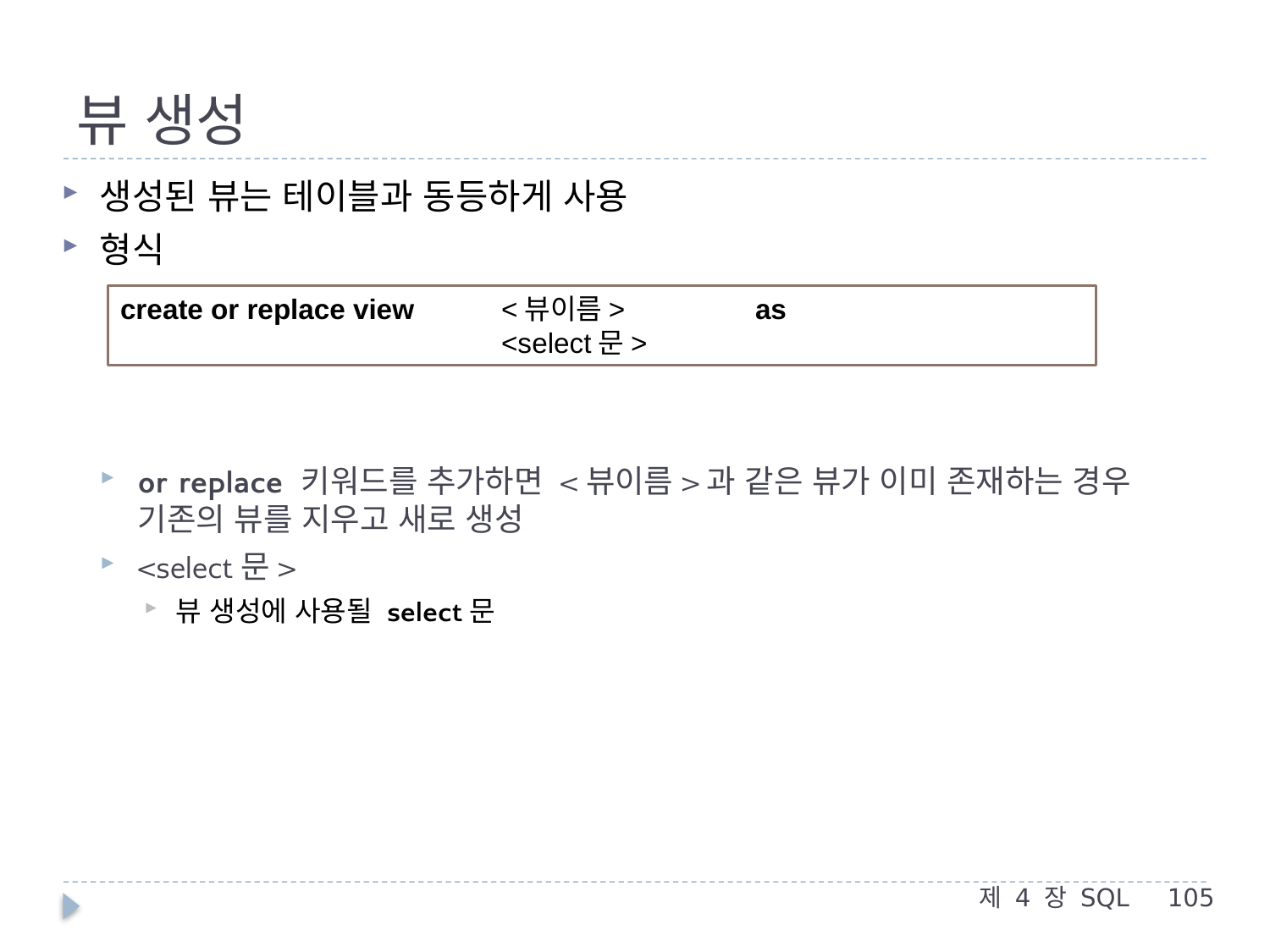

# 뷰 생성
생성된 뷰는 테이블과 동등하게 사용
형식

or replace 키워드를 추가하면 <뷰이름>과 같은 뷰가 이미 존재하는 경우 기존의 뷰를 지우고 새로 생성
<select문>
뷰 생성에 사용될 select문

create or replace view 	<뷰이름> 	as
			<select문>
제 4 장 SQL
105